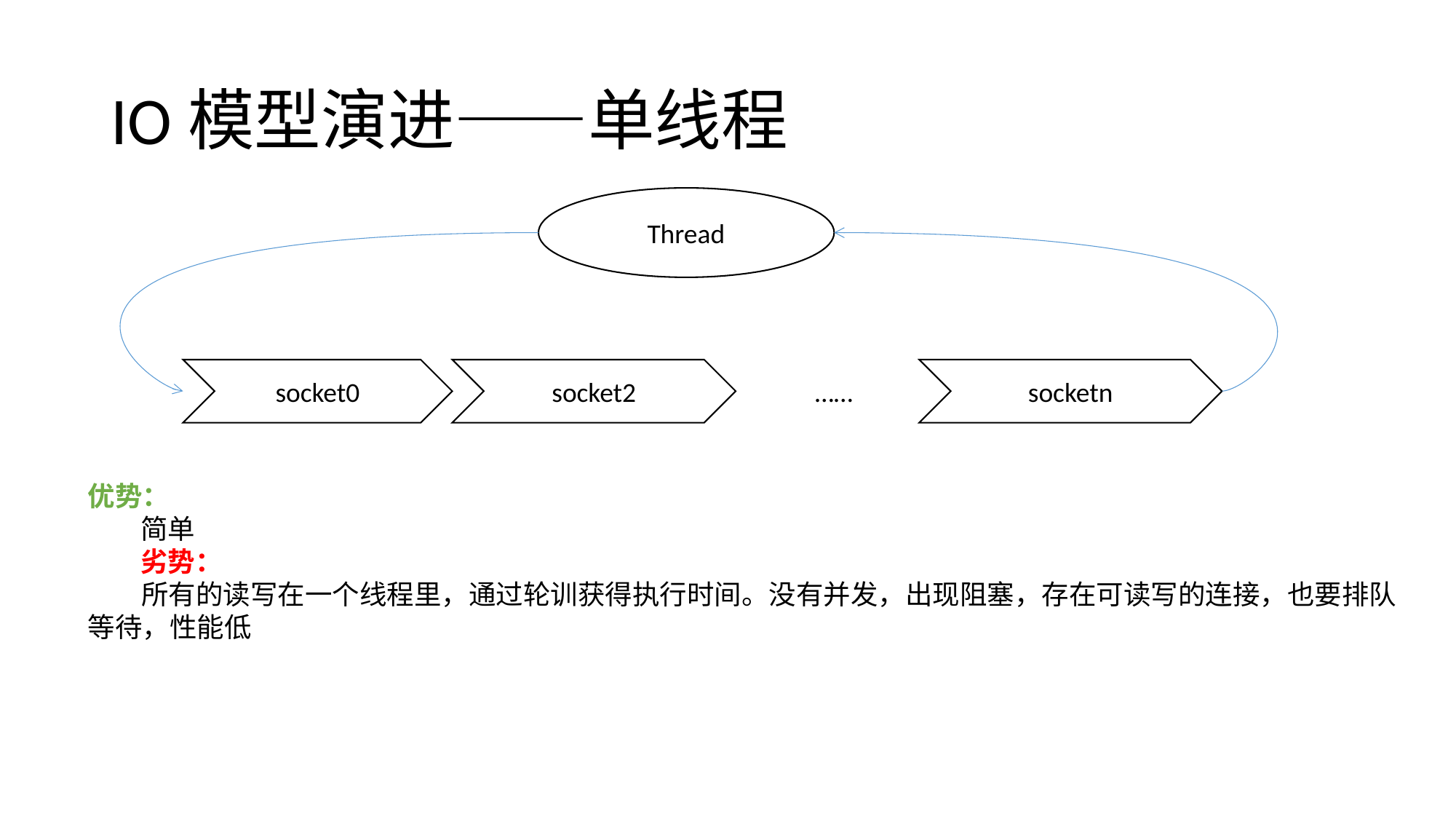

# IO模型演进——单线程
Thread
socketn
socket0
socket2
……
优势：
简单
劣势：
所有的读写在一个线程里，通过轮训获得执行时间。没有并发，出现阻塞，存在可读写的连接，也要排队等待，性能低